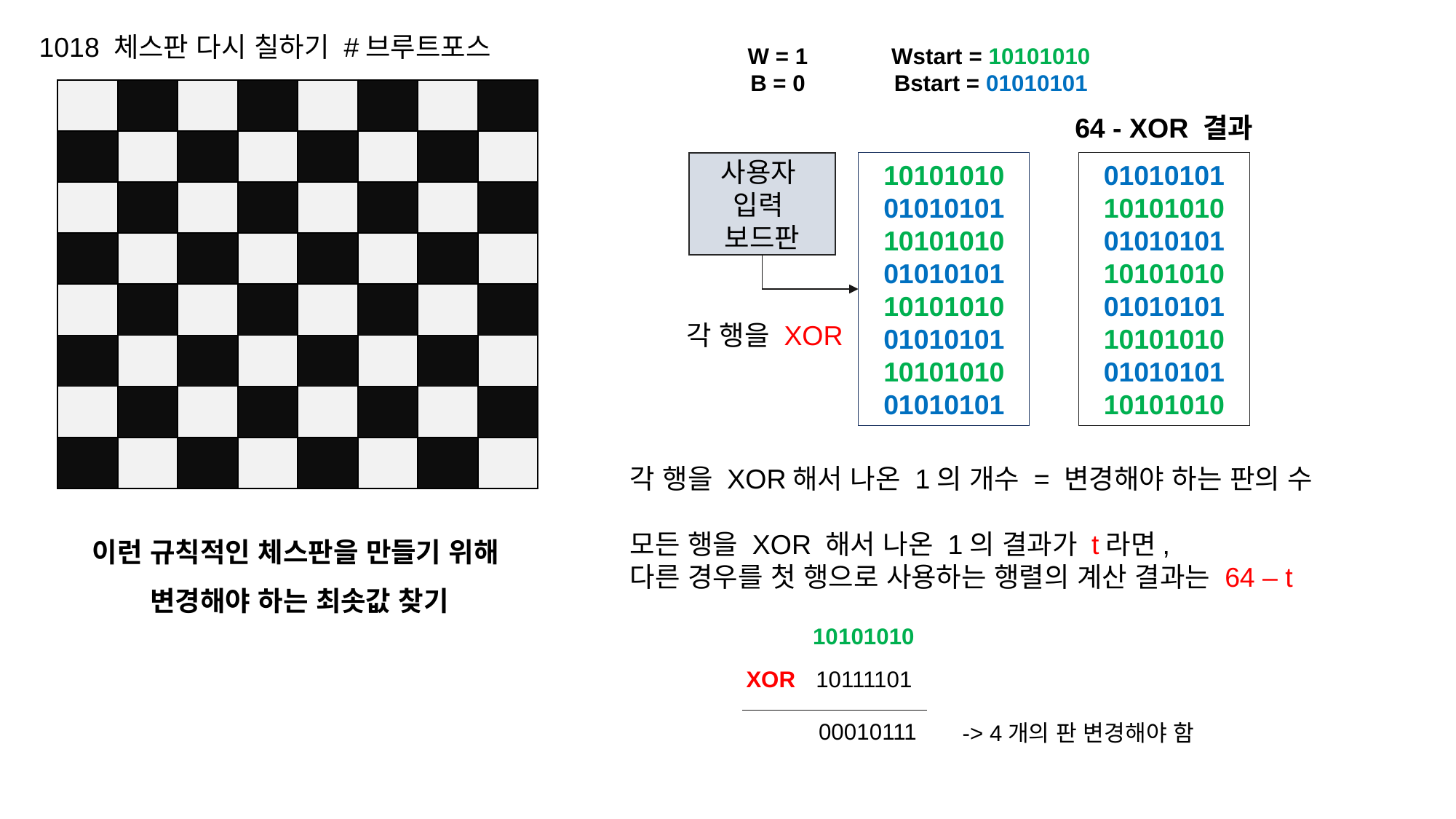

1018 체스판 다시 칠하기 #브루트포스
W = 1
B = 0
Wstart = 10101010
Bstart = 01010101
|  |  |  |  |  |  |  |  |
| --- | --- | --- | --- | --- | --- | --- | --- |
|  |  |  |  |  |  |  |  |
|  |  |  |  |  |  |  |  |
|  |  |  |  |  |  |  |  |
|  |  |  |  |  |  |  |  |
|  |  |  |  |  |  |  |  |
|  |  |  |  |  |  |  |  |
|  |  |  |  |  |  |  |  |
64 - XOR 결과
10101010
01010101
10101010
01010101
10101010
01010101
10101010
01010101
01010101
10101010
01010101
10101010
01010101
10101010
01010101
10101010
사용자
입력
보드판
|  |  |  |  |  |  |  |  |
| --- | --- | --- | --- | --- | --- | --- | --- |
|  |  |  |  |  |  |  |  |
| --- | --- | --- | --- | --- | --- | --- | --- |
|  |  |  |  |  |  |  |  |
| --- | --- | --- | --- | --- | --- | --- | --- |
각 행을 XOR
|  |  |  |  |  |  |  |  |
| --- | --- | --- | --- | --- | --- | --- | --- |
|  |  |  |  |  |  |  |  |
| --- | --- | --- | --- | --- | --- | --- | --- |
|  |  |  |  |  |  |  |  |
| --- | --- | --- | --- | --- | --- | --- | --- |
각 행을 XOR해서 나온 1의 개수 = 변경해야 하는 판의 수

모든 행을 XOR 해서 나온 1의 결과가 t라면,
다른 경우를 첫 행으로 사용하는 행렬의 계산 결과는 64 – t
이런 규칙적인 체스판을 만들기 위해
변경해야 하는 최솟값 찾기
 10101010
XOR
10111101
00010111
-> 4개의 판 변경해야 함